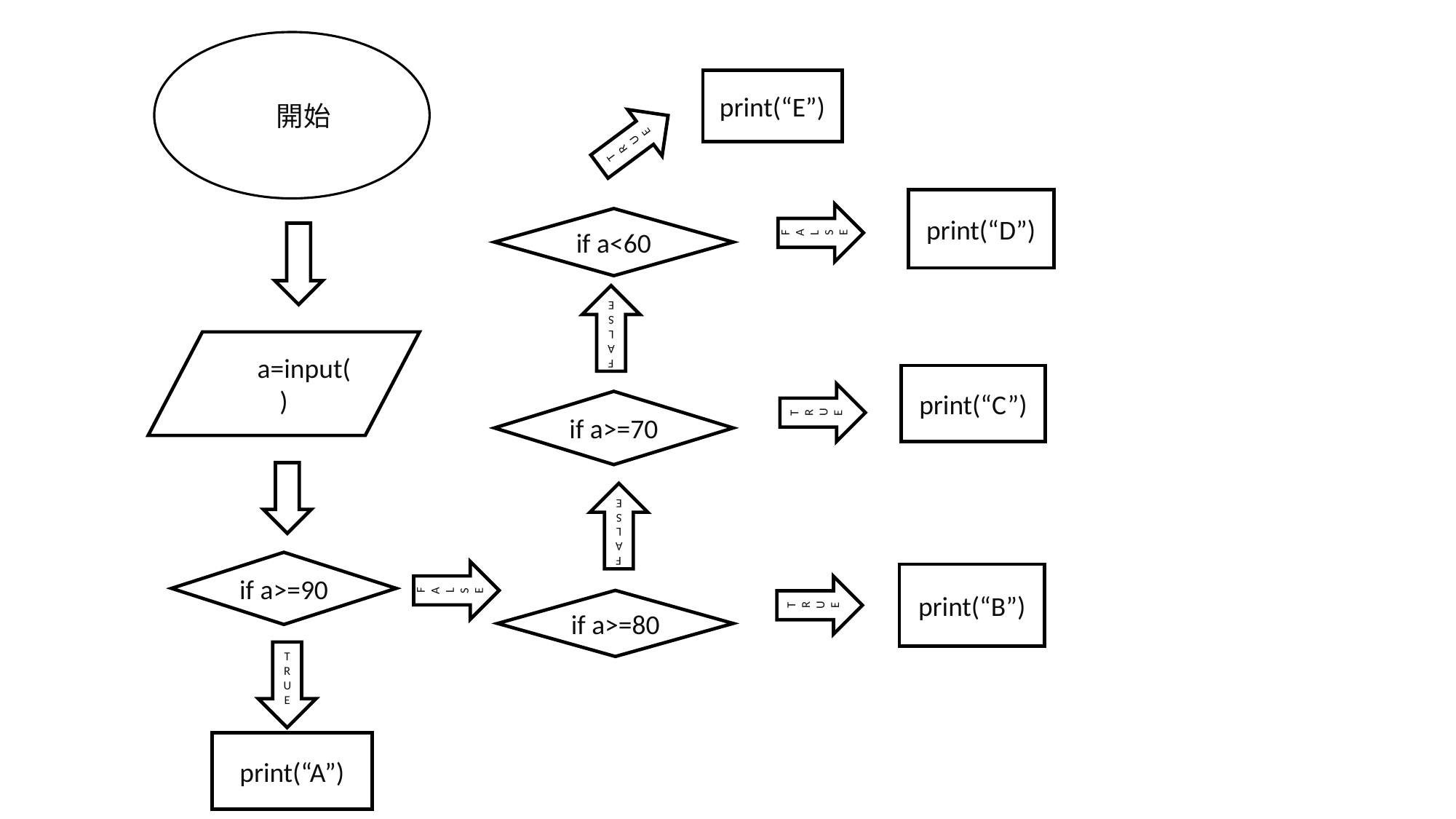

D開始
print(“E”)
TRUE
print(“D”)
FALSE

if a<60

FALSE
=a=a=input()
print(“C”)
TRUE

if a>=70

FALSE
FALSE

if a>=90

TRUE
print(“B”)

if a>=80

TRUE
print(“A”)